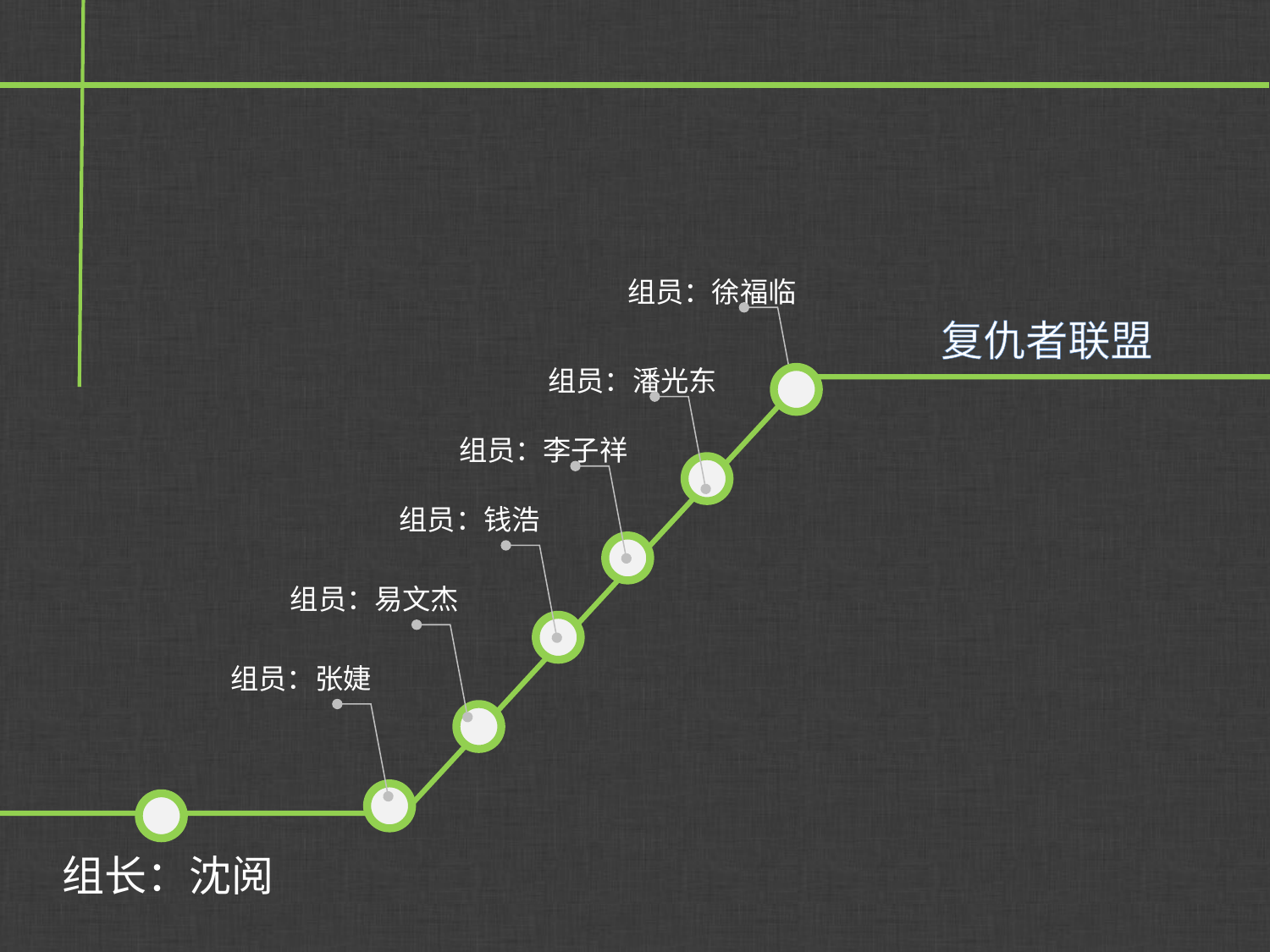

组员：徐福临

复仇者联盟
组员：潘光东

组员：李子祥

组员：钱浩

组员：易文杰

组员：张婕

组长：沈阅